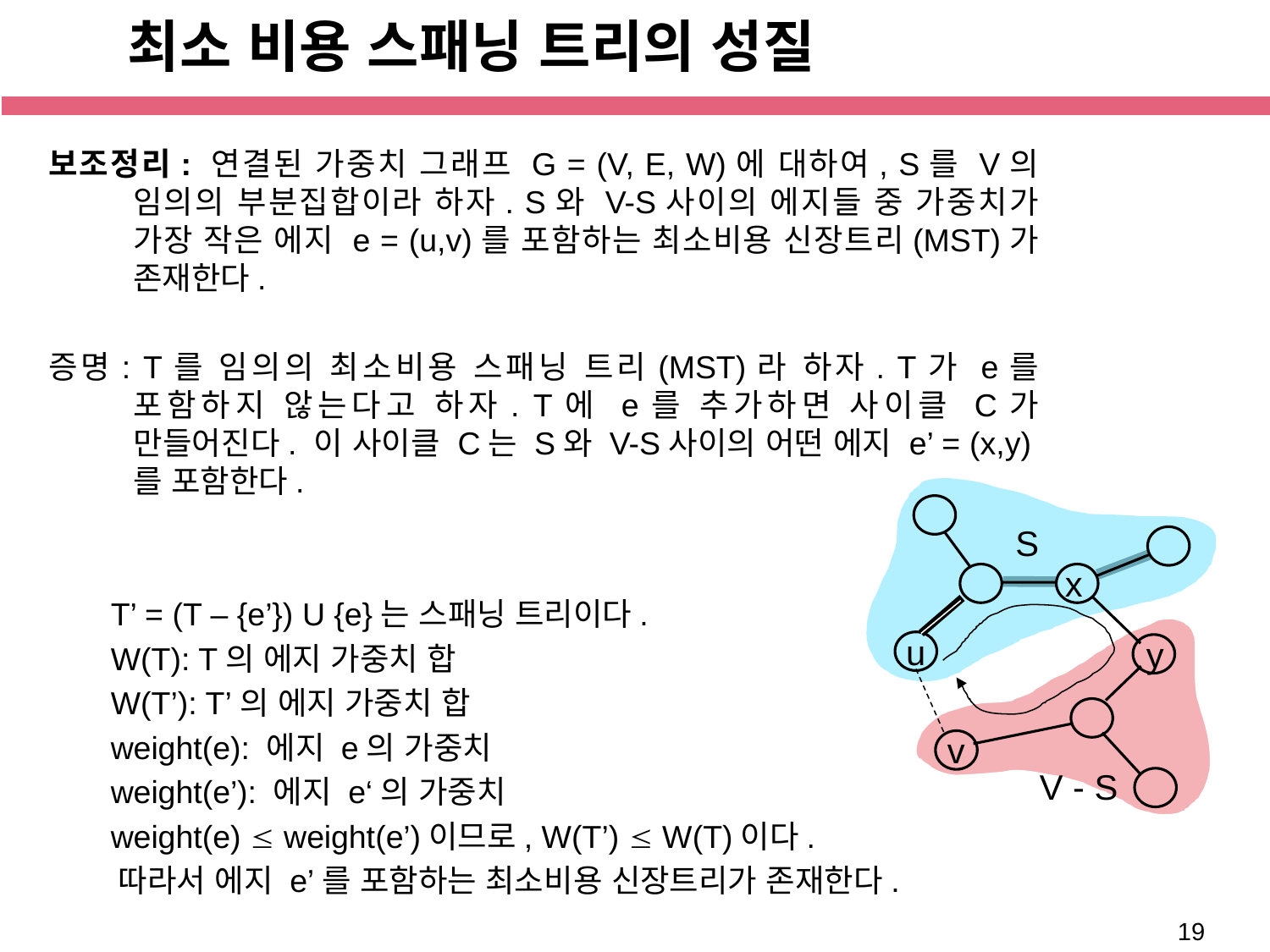

# 최소 비용 스패닝 트리의 성질
보조정리: 연결된 가중치 그래프 G = (V, E, W)에 대하여, S를 V의 임의의 부분집합이라 하자. S와 V-S사이의 에지들 중 가중치가 가장 작은 에지 e = (u,v)를 포함하는 최소비용 신장트리(MST)가 존재한다.

증명: T를 임의의 최소비용 스패닝 트리(MST)라 하자. T가 e를 포함하지 않는다고 하자. T에 e를 추가하면 사이클 C가 만들어진다. 이 사이클 C는 S와 V-S사이의 어떤 에지 e’ = (x,y)를 포함한다.

       T’ = (T – {e’}) U {e}는 스패닝 트리이다.
       W(T): T의 에지 가중치 합
       W(T’): T’의 에지 가중치 합
       weight(e): 에지 e의 가중치
       weight(e’): 에지 e‘의 가중치
       weight(e) ≤ weight(e’)이므로, W(T’) ≤ W(T)이다.
       따라서 에지 e’를 포함하는 최소비용 신장트리가 존재한다.

S

u

v

V - S

x
y